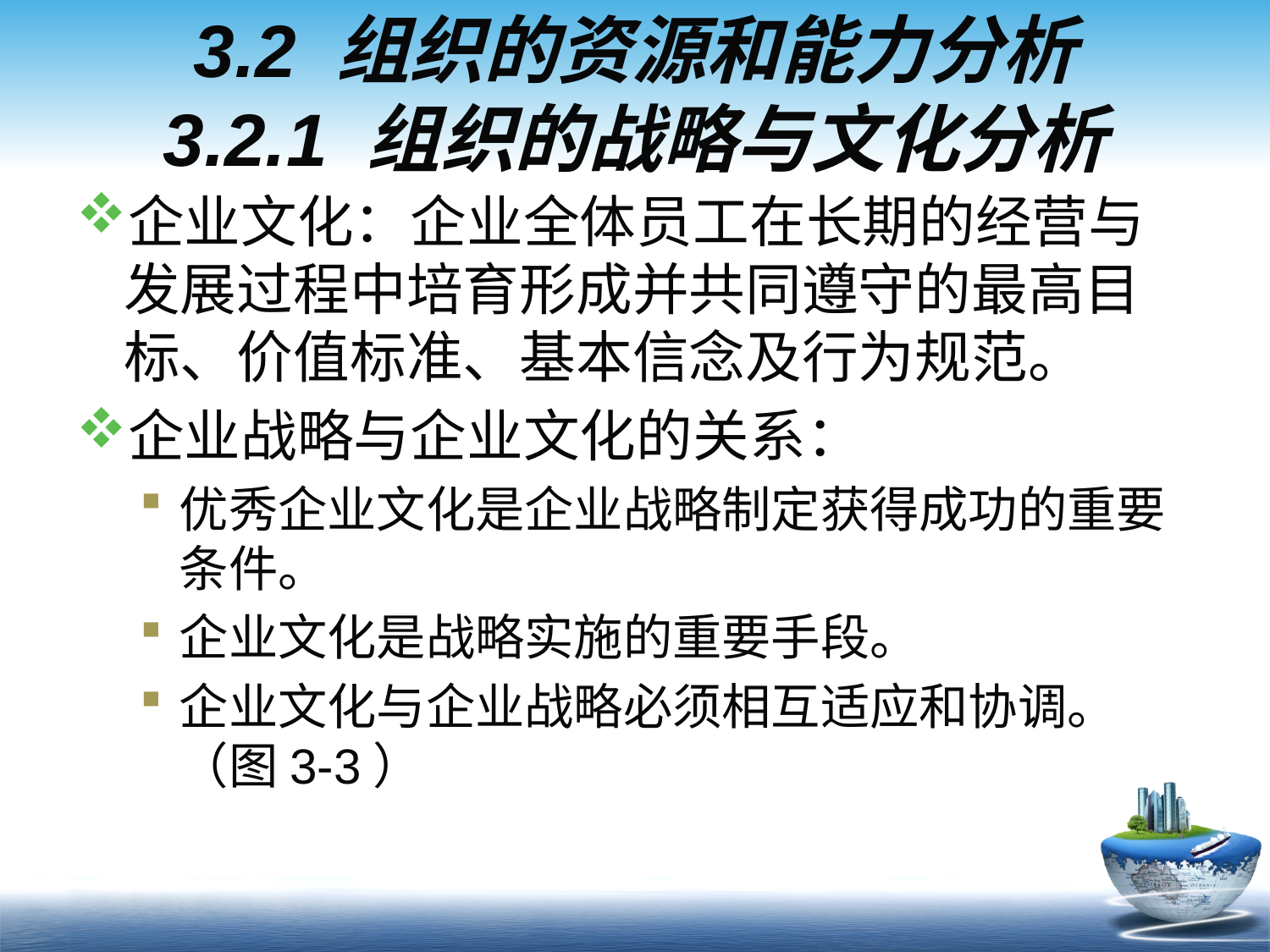

# 3.2 组织的资源和能力分析 3.2.1 组织的战略与文化分析
企业文化：企业全体员工在长期的经营与发展过程中培育形成并共同遵守的最高目标、价值标准、基本信念及行为规范。
企业战略与企业文化的关系：
优秀企业文化是企业战略制定获得成功的重要条件。
企业文化是战略实施的重要手段。
企业文化与企业战略必须相互适应和协调。（图3-3）